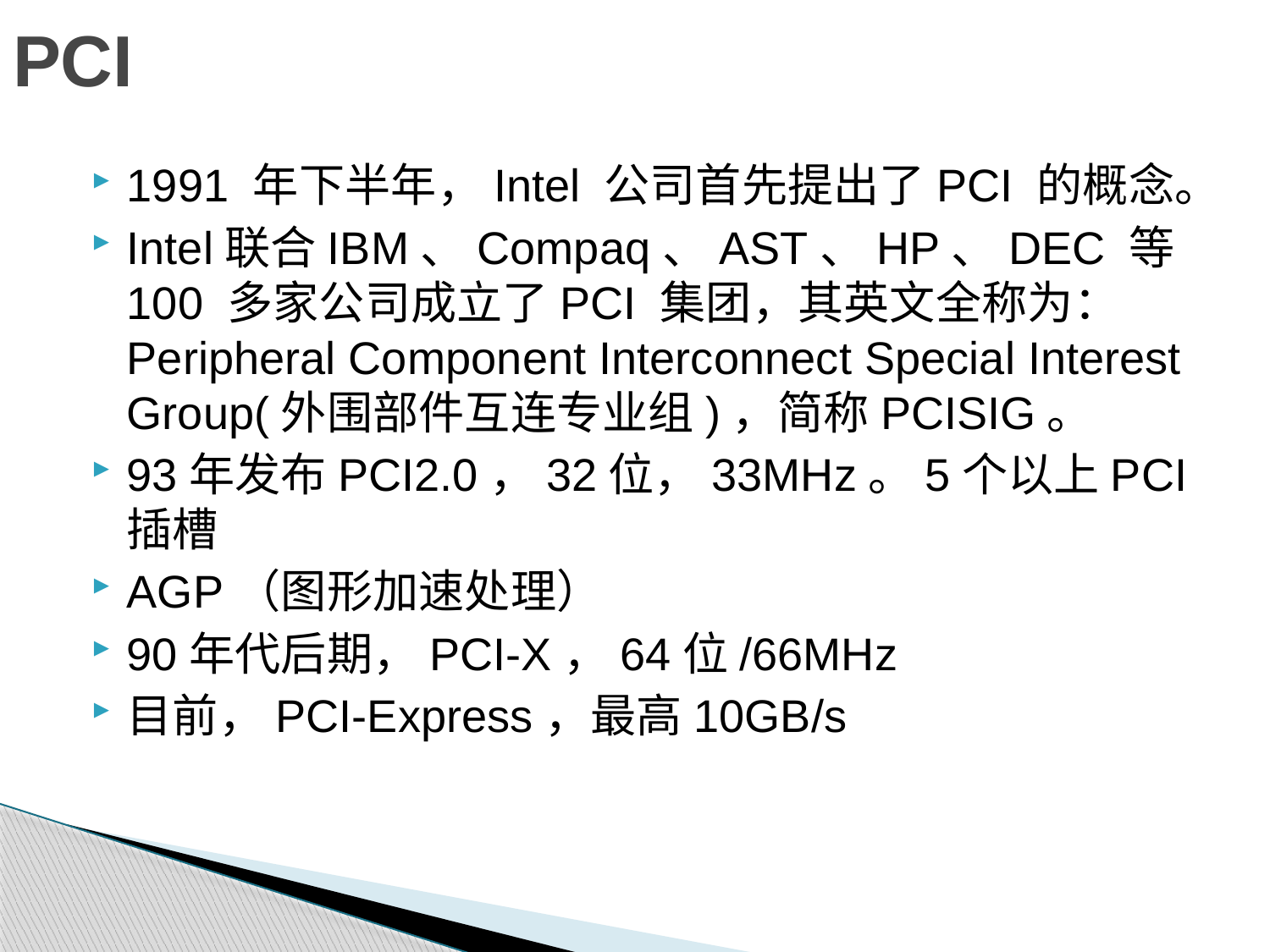

# PCI
1991 年下半年，Intel 公司首先提出了PCI 的概念。
Intel联合IBM、Compaq、AST、HP、DEC 等100 多家公司成立了PCI 集团，其英文全称为：Peripheral Component Interconnect Special Interest Group(外围部件互连专业组)，简称PCISIG。
93年发布PCI2.0，32位，33MHz。5个以上PCI插槽
AGP（图形加速处理）
90年代后期，PCI-X，64位/66MHz
目前，PCI-Express，最高10GB/s